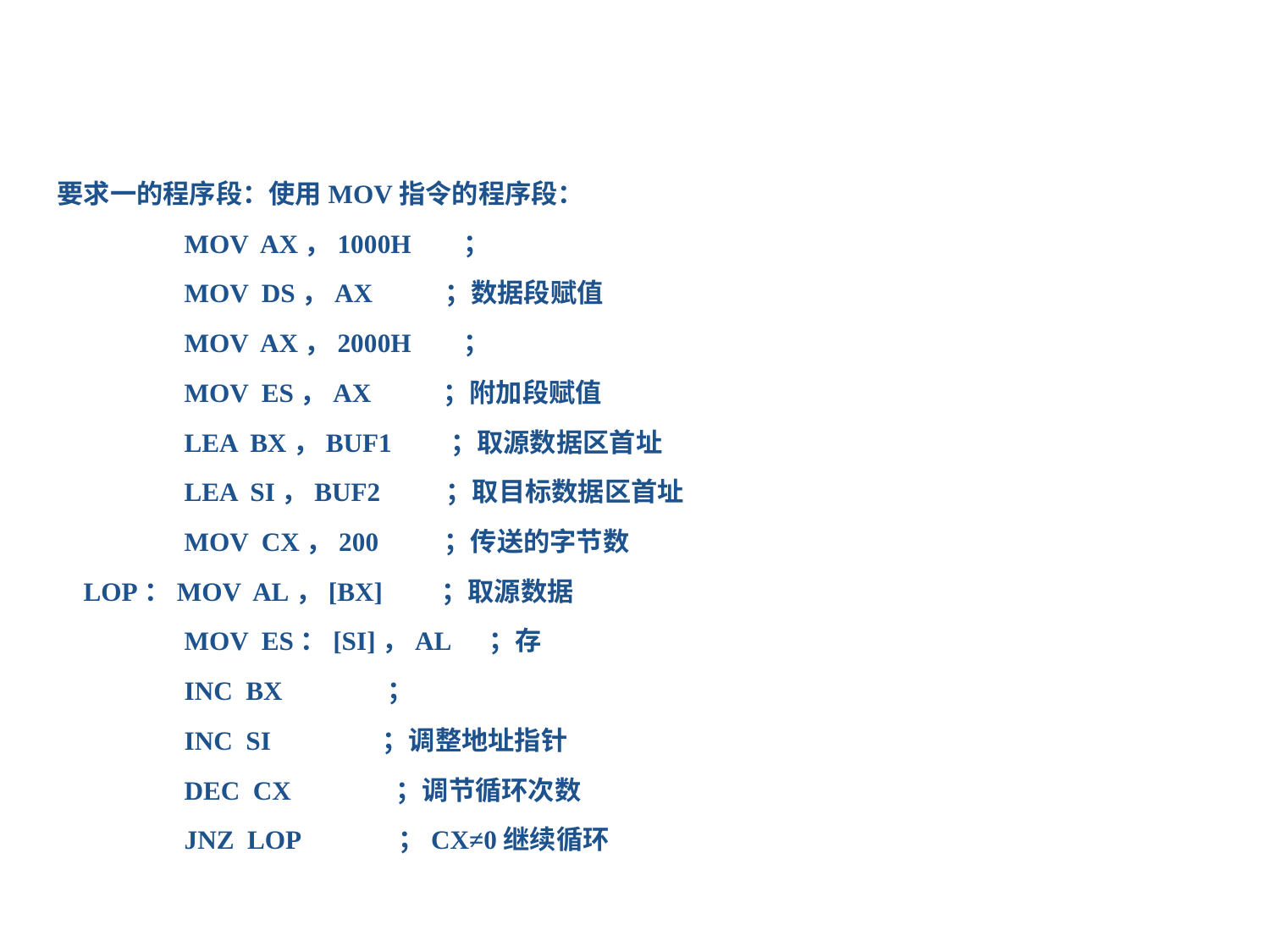

要求一的程序段：使用MOV指令的程序段：
	MOV  AX，1000H       ；
	MOV  DS，AX          ；数据段赋值
	MOV  AX，2000H       ；
	MOV  ES，AX          ；附加段赋值
	LEA  BX，BUF1        ；取源数据区首址
	LEA  SI，BUF2         ；取目标数据区首址
	MOV  CX，200         ；传送的字节数
    LOP：MOV  AL，[BX]        ；取源数据
	MOV  ES：[SI]，AL     ；存
	INC  BX               ；
	INC  SI                ；调整地址指针
	DEC  CX               ；调节循环次数
	JNZ  LOP              ；CX≠0继续循环